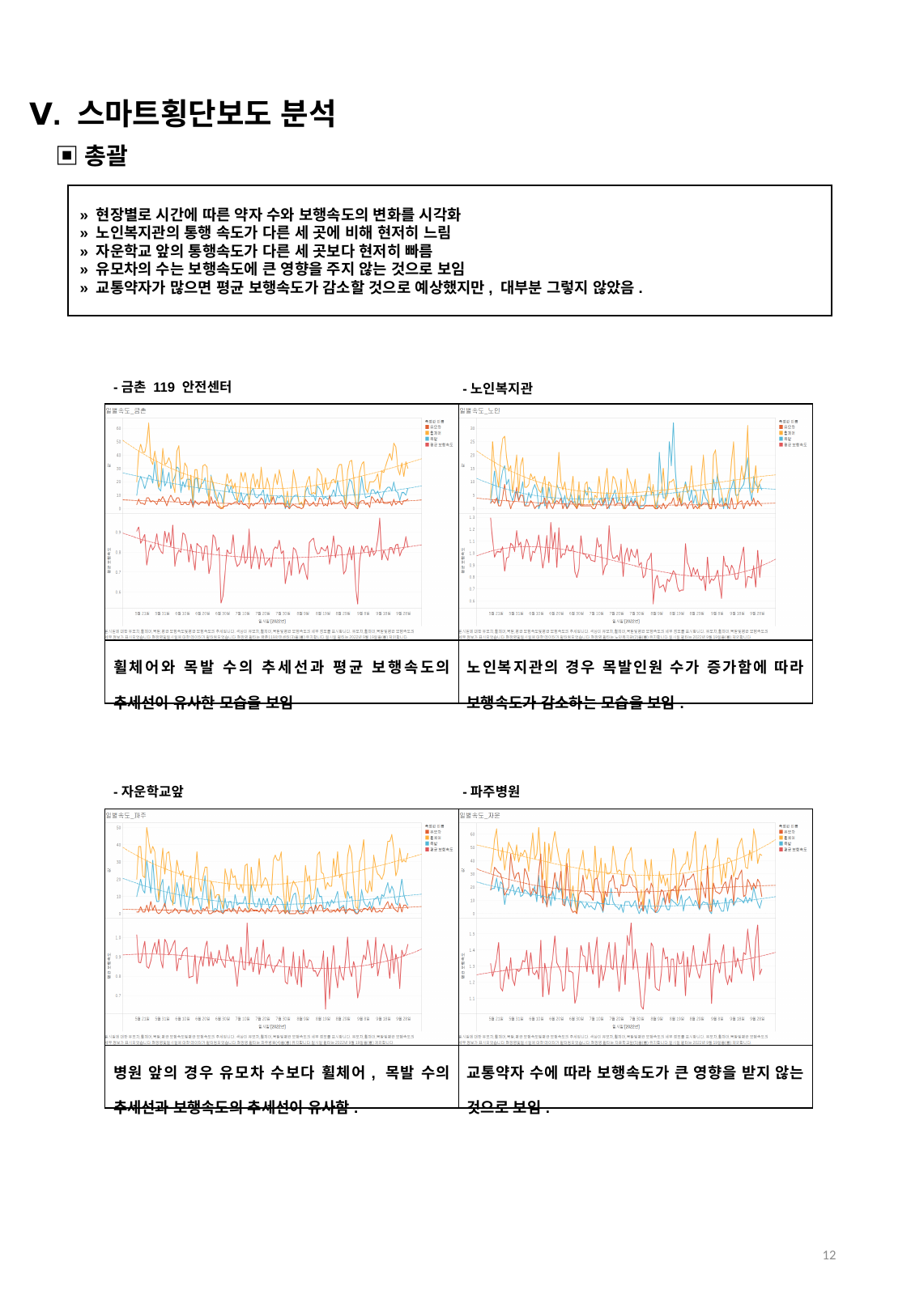

Ⅴ. 스마트횡단보도 분석
▣총괄

» 현장별로 시간에 따른 약자 수와 보행속도의 변화를 시각화
» 노인복지관의 통행 속도가 다른 세 곳에 비해 현저히 느림
» 자운학교 앞의 통행속도가 다른 세 곳보다 현저히 빠름
» 유모차의 수는 보행속도에 큰 영향을 주지 않는 것으로 보임
» 교통약자가 많으면 평균 보행속도가 감소할 것으로 예상했지만, 대부분 그렇지 않았음.
-금촌 119 안전센터
-노인복지관
|  |  |
| --- | --- |
| 휠체어와 목발 수의 추세선과 평균 보행속도의 추세선이 유사한 모습을 보임 | 노인복지관의 경우 목발인원 수가 증가함에 따라 보행속도가 감소하는 모습을 보임. |

-자운학교앞
-파주병원
|  |  |
| --- | --- |
| 병원 앞의 경우 유모차 수보다 휠체어, 목발 수의 추세선과 보행속도의 추세선이 유사함. | 교통약자 수에 따라 보행속도가 큰 영향을 받지 않는 것으로 보임. |

12